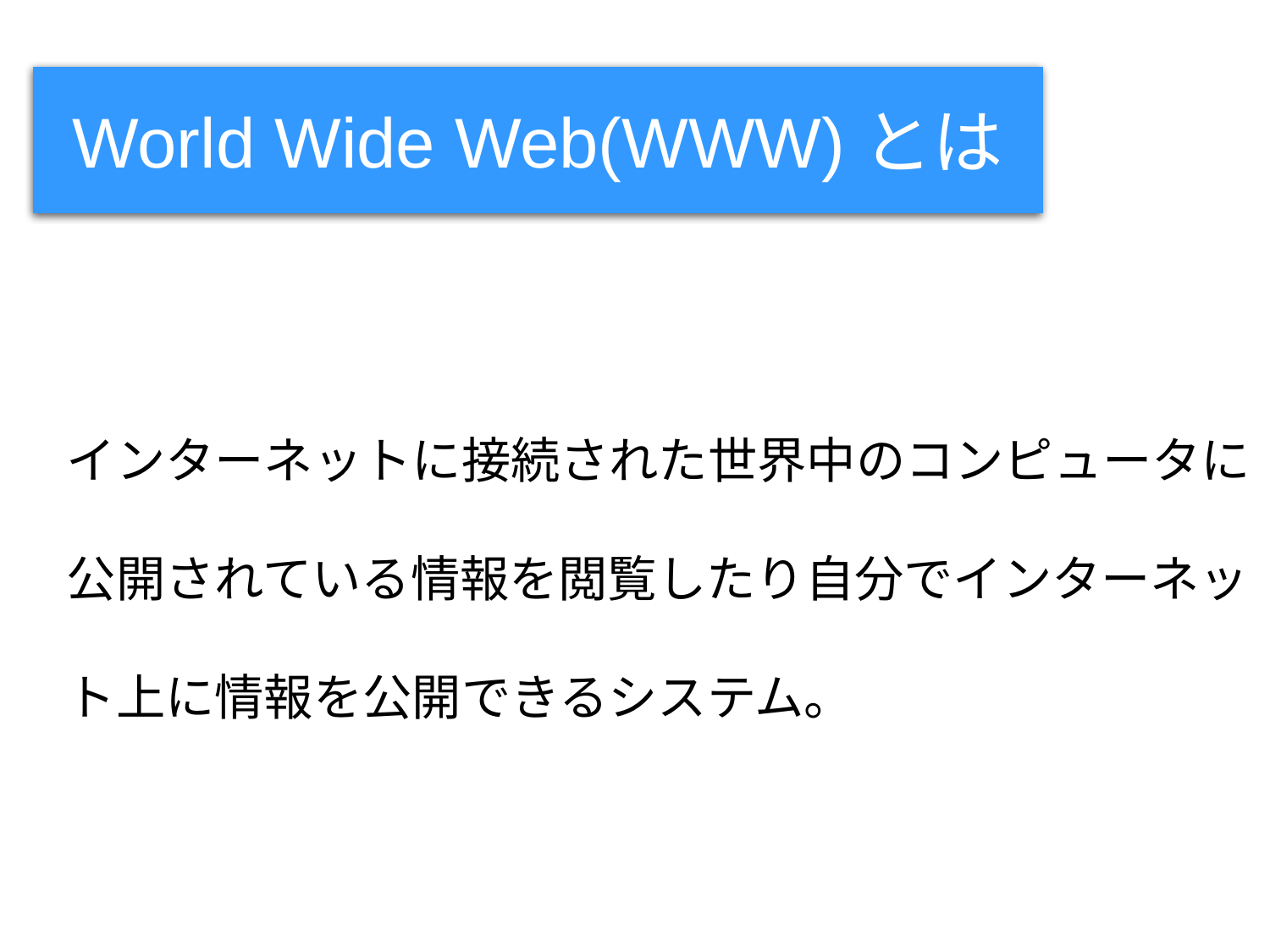

World Wide Web(WWW)とは
インターネットに接続された世界中のコンピュータに
公開されている情報を閲覧したり自分でインターネッ
ト上に情報を公開できるシステム。